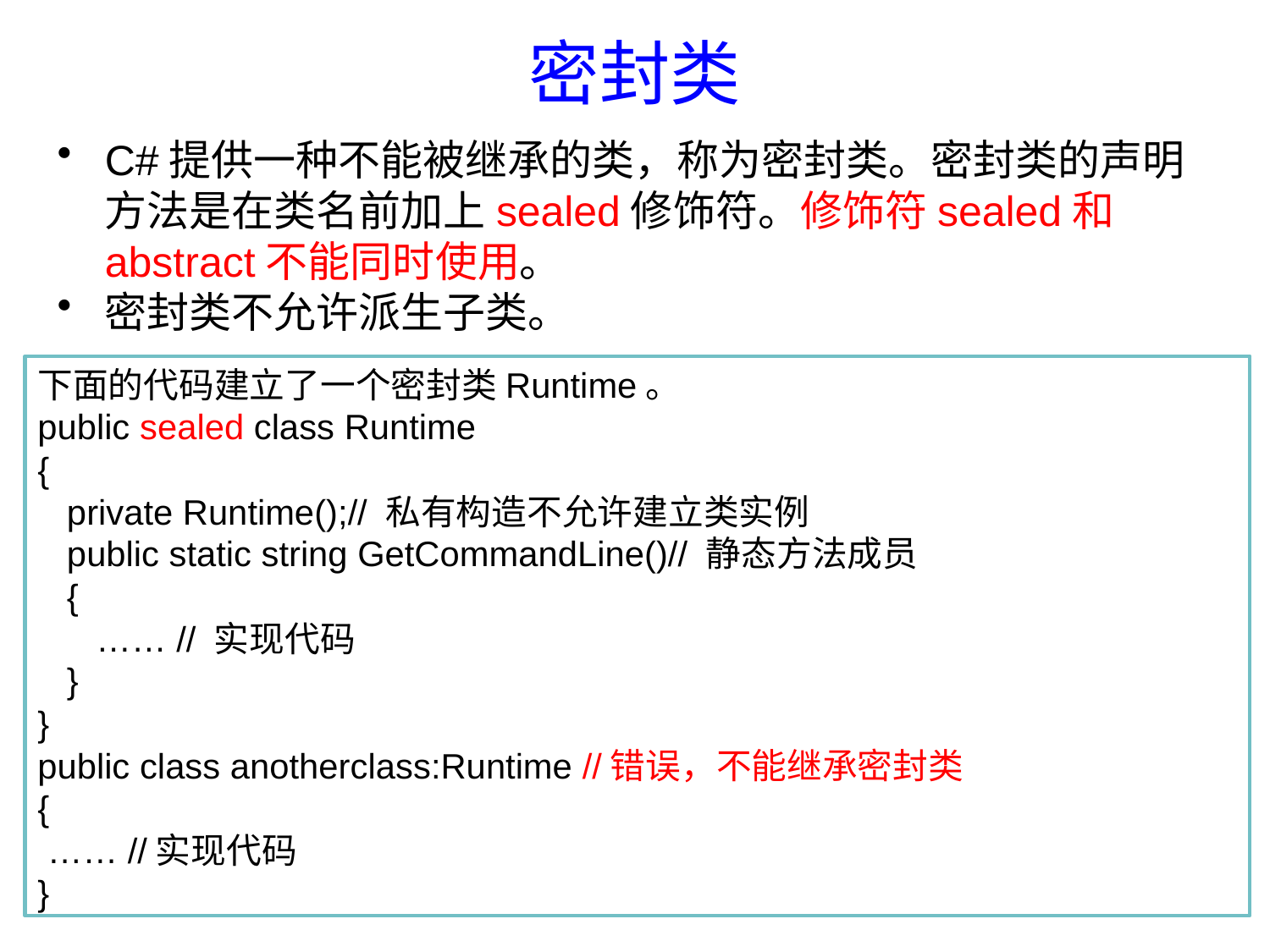

# 密封类
C#提供一种不能被继承的类，称为密封类。密封类的声明方法是在类名前加上sealed修饰符。修饰符sealed和abstract不能同时使用。
密封类不允许派生子类。

下面的代码建立了一个密封类Runtime。
public sealed class Runtime
{
   private Runtime();// 私有构造不允许建立类实例
   public static string GetCommandLine()// 静态方法成员
   {
      …… // 实现代码
   }
}
public class anotherclass:Runtime //错误，不能继承密封类
{
 …… //实现代码
}